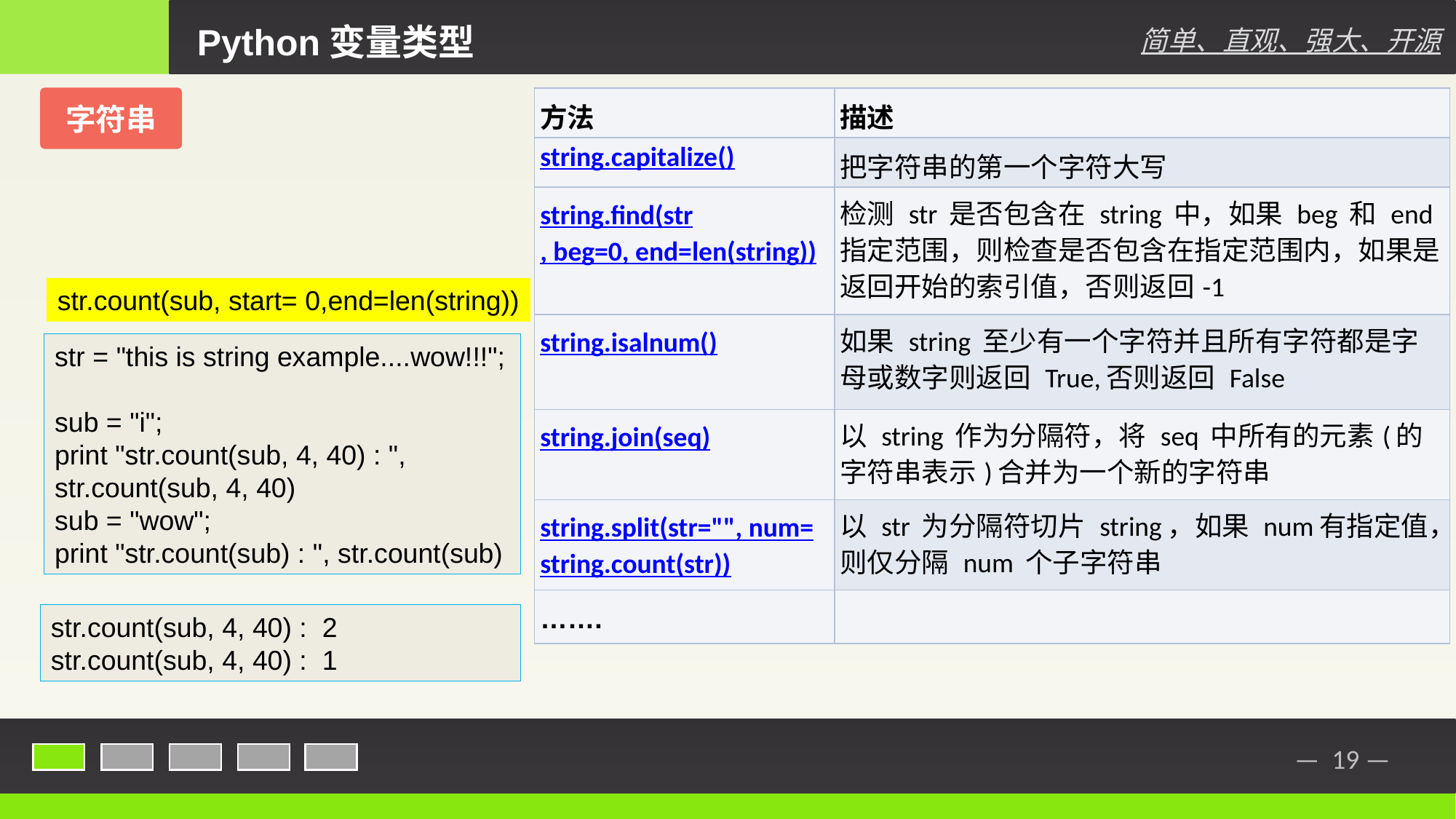

Python变量类型
简单、直观、强大、开源
字符串
| 方法 | 描述 |
| --- | --- |
| string.capitalize() | 把字符串的第一个字符大写 |
| string.find(str, beg=0, end=len(string)) | 检测 str 是否包含在 string 中，如果 beg 和 end 指定范围，则检查是否包含在指定范围内，如果是返回开始的索引值，否则返回-1 |
| string.isalnum() | 如果 string 至少有一个字符并且所有字符都是字母或数字则返回 True,否则返回 False |
| string.join(seq) | 以 string 作为分隔符，将 seq 中所有的元素(的字符串表示)合并为一个新的字符串 |
| string.split(str="", num=string.count(str)) | 以 str 为分隔符切片 string，如果 num有指定值，则仅分隔 num 个子字符串 |
| ……. |  |

str.count(sub, start= 0,end=len(string))
str = "this is string example....wow!!!";

sub = "i";
print "str.count(sub, 4, 40) : ", str.count(sub, 4, 40)
sub = "wow";
print "str.count(sub) : ", str.count(sub)
str.count(sub, 4, 40) :  2
str.count(sub, 4, 40) :  1